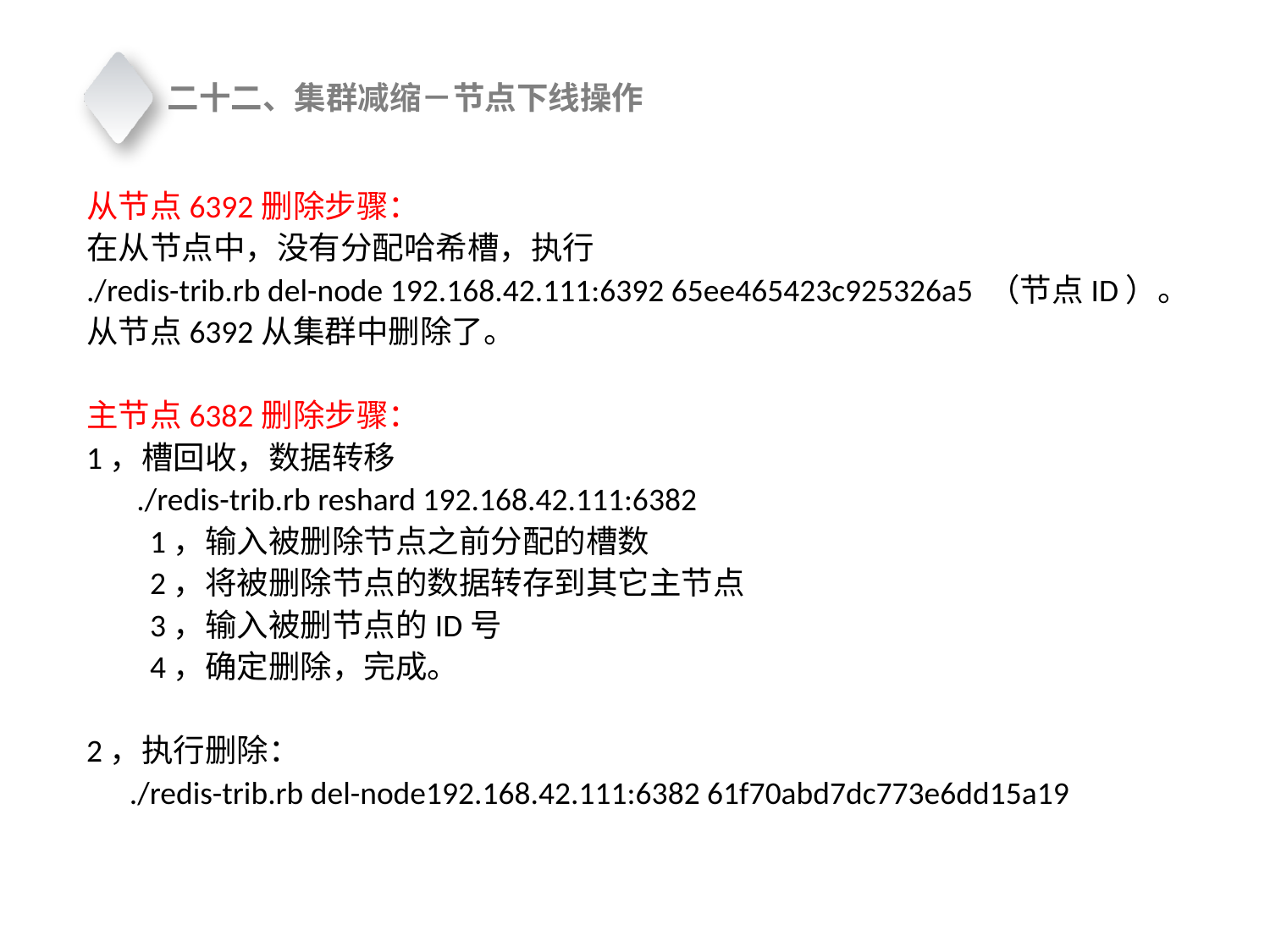

二十二、集群减缩－节点下线操作
从节点6392删除步骤：
在从节点中，没有分配哈希槽，执行
./redis-trib.rb del-node 192.168.42.111:6392 65ee465423c925326a5 （节点ID）。
从节点6392从集群中删除了。

主节点6382删除步骤：
1，槽回收，数据转移
       ./redis-trib.rb reshard 192.168.42.111:6382
1，输入被删除节点之前分配的槽数
2，将被删除节点的数据转存到其它主节点
3，输入被删节点的ID号
4，确定删除，完成。

2，执行删除：
      ./redis-trib.rb del-node192.168.42.111:6382 61f70abd7dc773e6dd15a19